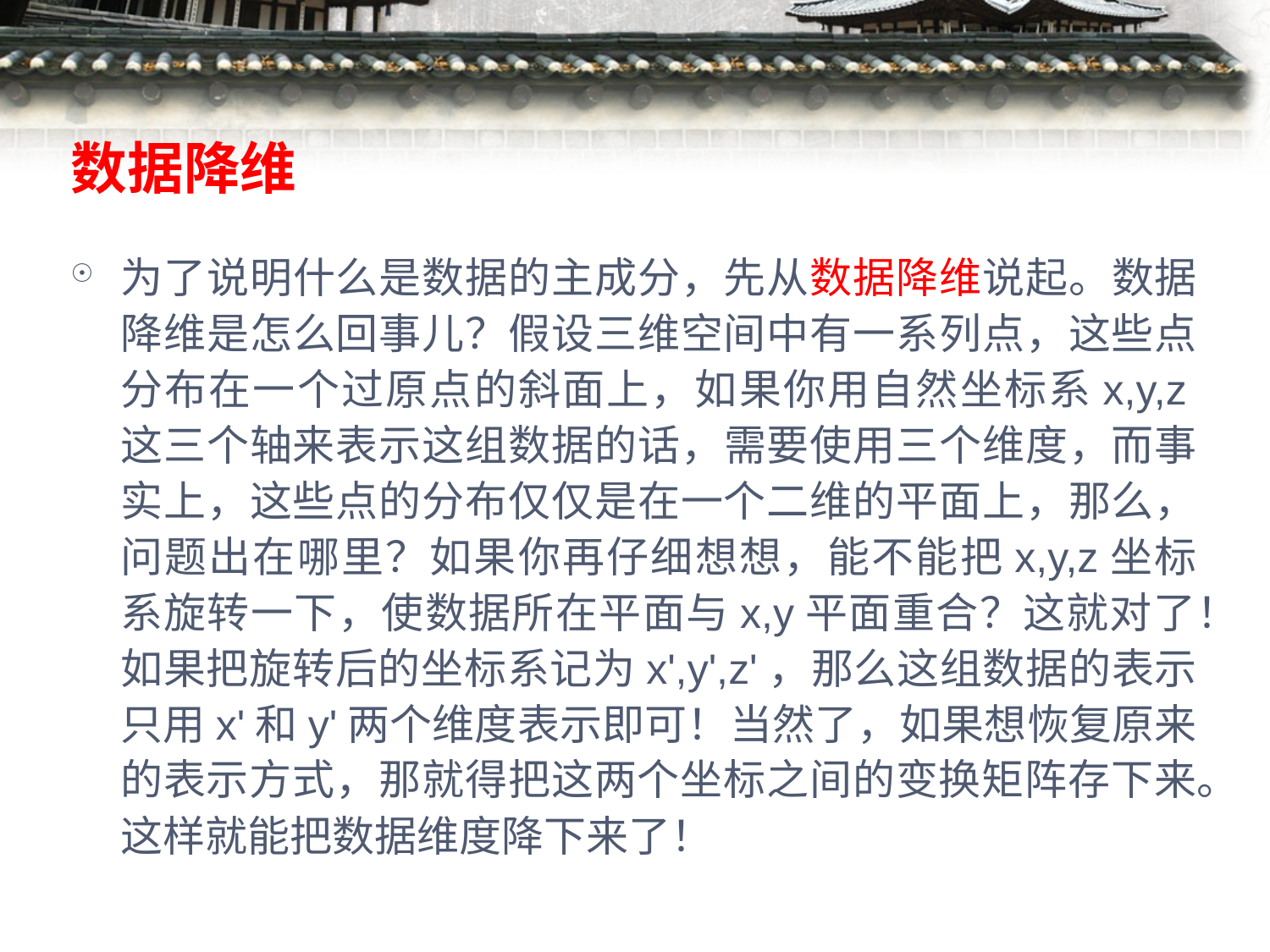

# 数据降维
为了说明什么是数据的主成分，先从数据降维说起。数据降维是怎么回事儿？假设三维空间中有一系列点，这些点分布在一个过原点的斜面上，如果你用自然坐标系x,y,z这三个轴来表示这组数据的话，需要使用三个维度，而事实上，这些点的分布仅仅是在一个二维的平面上，那么，问题出在哪里？如果你再仔细想想，能不能把x,y,z坐标系旋转一下，使数据所在平面与x,y平面重合？这就对了！如果把旋转后的坐标系记为x',y',z'，那么这组数据的表示只用x'和y'两个维度表示即可！当然了，如果想恢复原来的表示方式，那就得把这两个坐标之间的变换矩阵存下来。这样就能把数据维度降下来了！